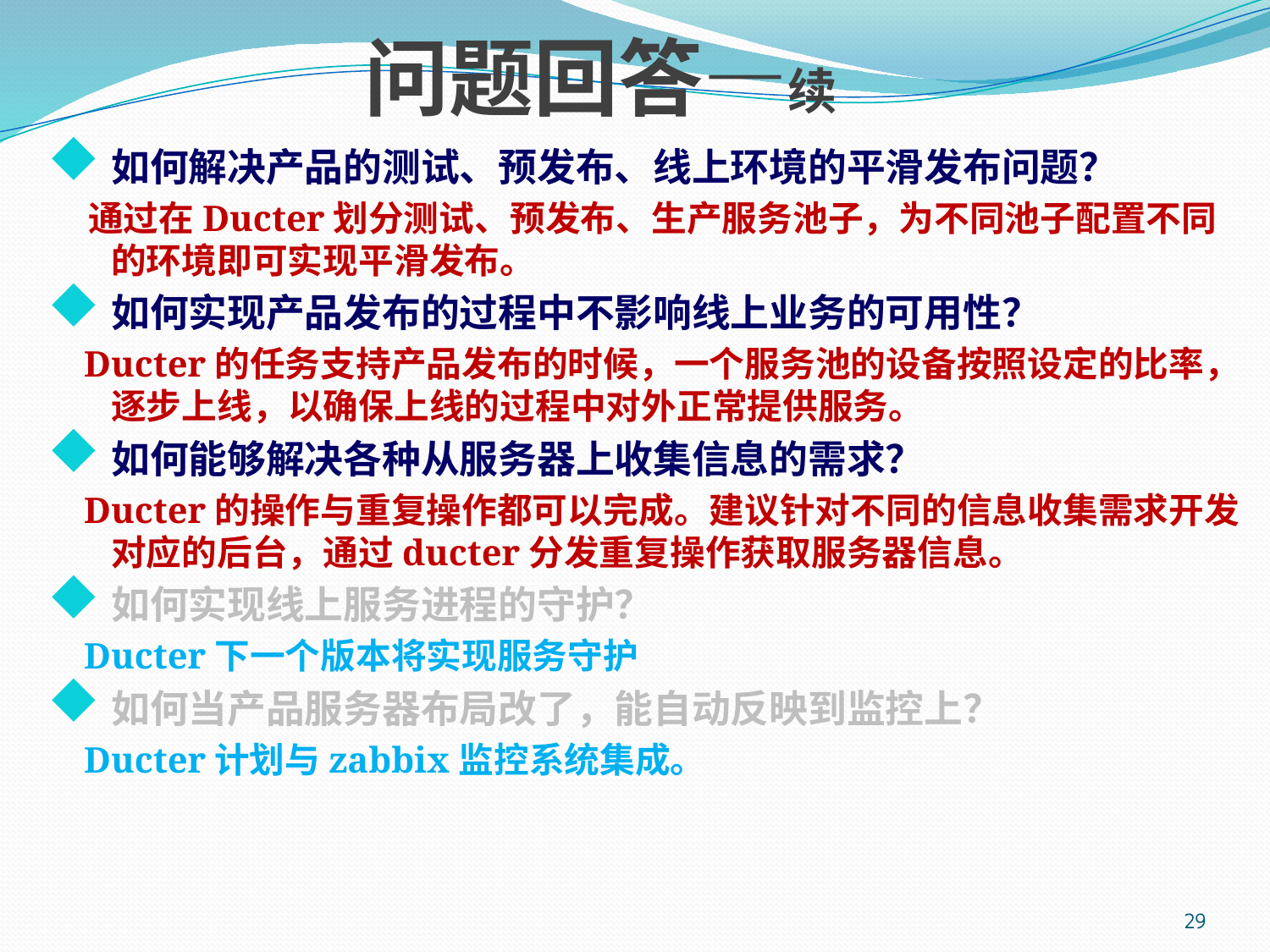

问题回答—续

如何解决产品的测试、预发布、线上环境的平滑发布问题？
    通过在Ducter划分测试、预发布、生产服务池子，为不同池子配置不同的环境即可实现平滑发布。
如何实现产品发布的过程中不影响线上业务的可用性？
    Ducter的任务支持产品发布的时候，一个服务池的设备按照设定的比率，逐步上线，以确保上线的过程中对外正常提供服务。
如何能够解决各种从服务器上收集信息的需求？
    Ducter的操作与重复操作都可以完成。建议针对不同的信息收集需求开发对应的后台，通过ducter分发重复操作获取服务器信息。
如何实现线上服务进程的守护？
    Ducter下一个版本将实现服务守护
如何当产品服务器布局改了，能自动反映到监控上？
    Ducter计划与zabbix监控系统集成。
29